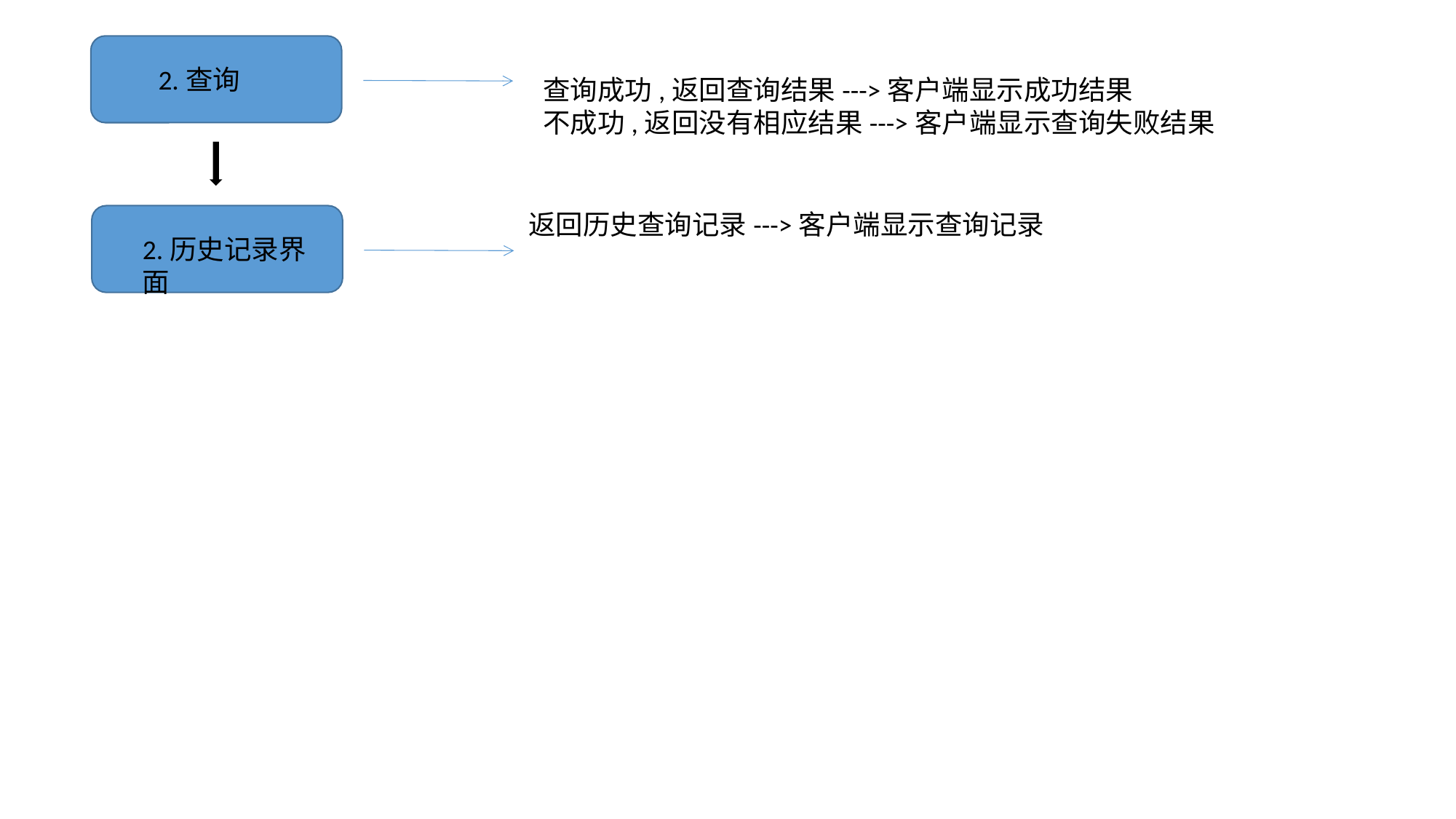

2.查询
查询成功,返回查询结果--->客户端显示成功结果
不成功,返回没有相应结果--->客户端显示查询失败结果

返回历史查询记录--->客户端显示查询记录

2.历史记录界面